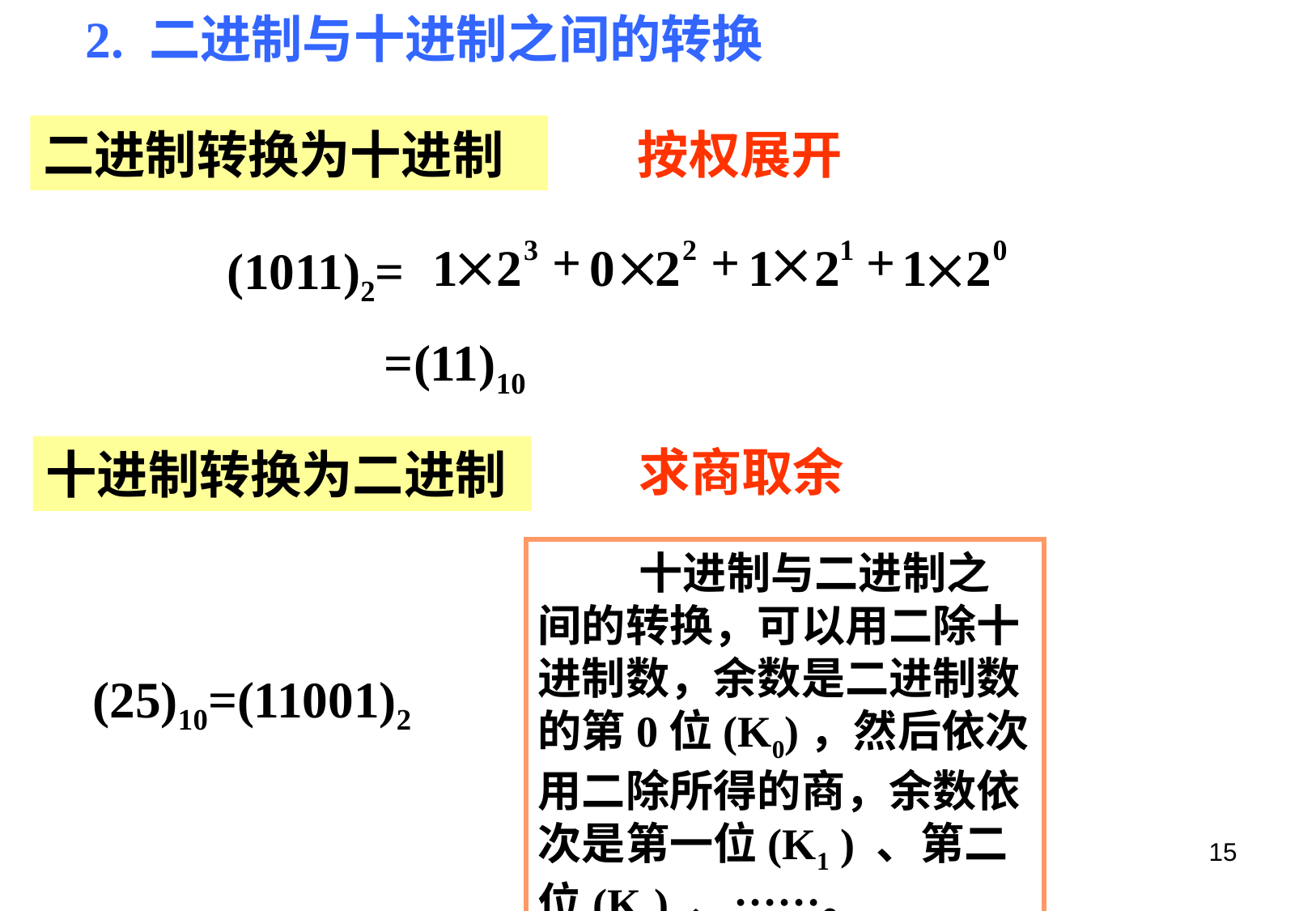

2. 二进制与十进制之间的转换
二进制转换为十进制
按权展开

+
+
×
+
3
2
1
0

×
×
×
1
2
0
2
1
2
1
2
(1011)2=
=(11)10
求商取余
十进制转换为二进制
十进制与二进制之间的转换，可以用二除十进制数，余数是二进制数的第0位(K0)，然后依次用二除所得的商，余数依次是第一位(K1 ) 、第二位(K2) 、……。
(25)10=(11001)2
15